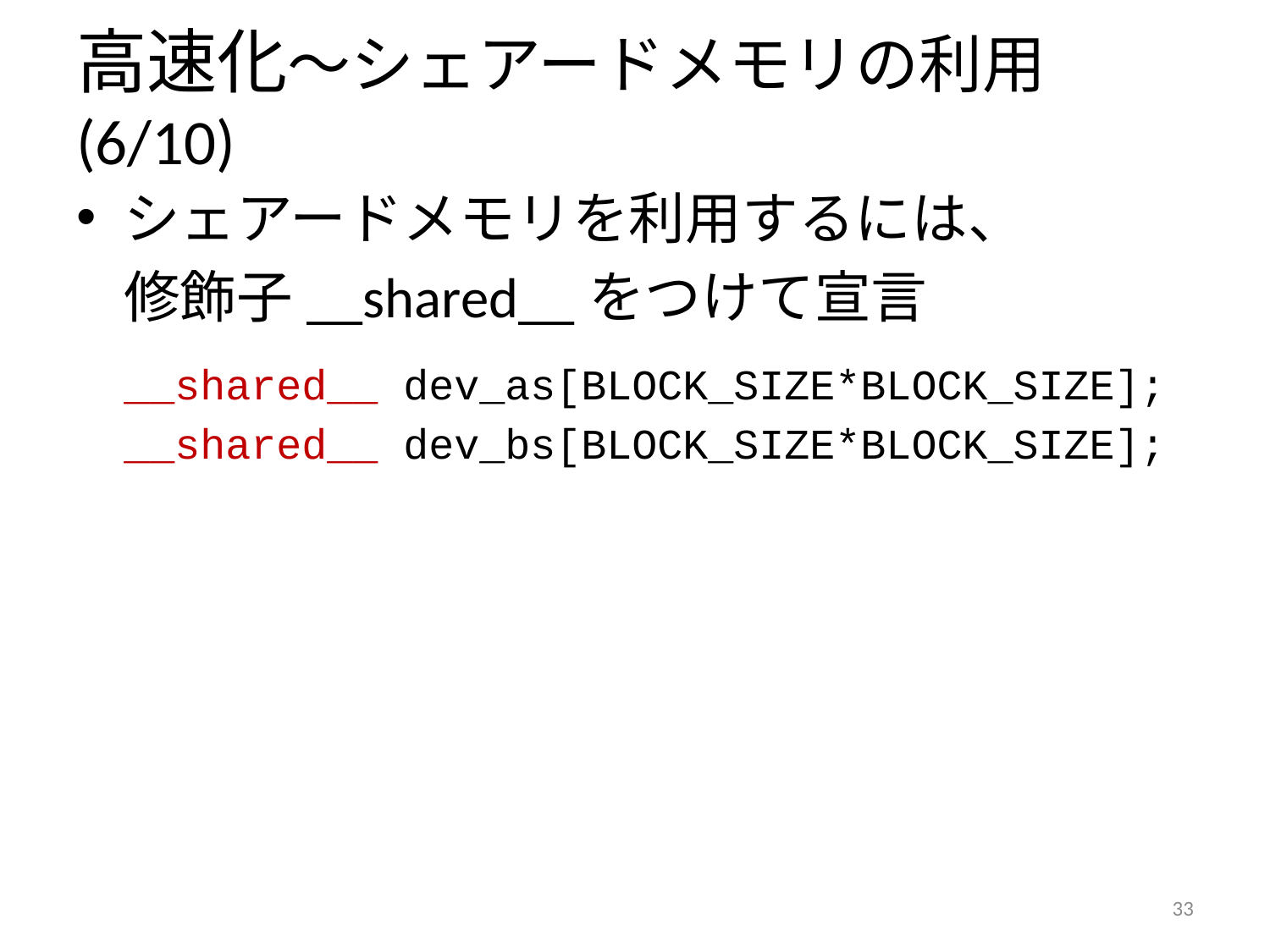

# 高速化～シェアードメモリの利用 (6/10)
シェアードメモリを利用するには、
	修飾子__shared__をつけて宣言

	__shared__ dev_as[BLOCK_SIZE*BLOCK_SIZE];
	__shared__ dev_bs[BLOCK_SIZE*BLOCK_SIZE];

33